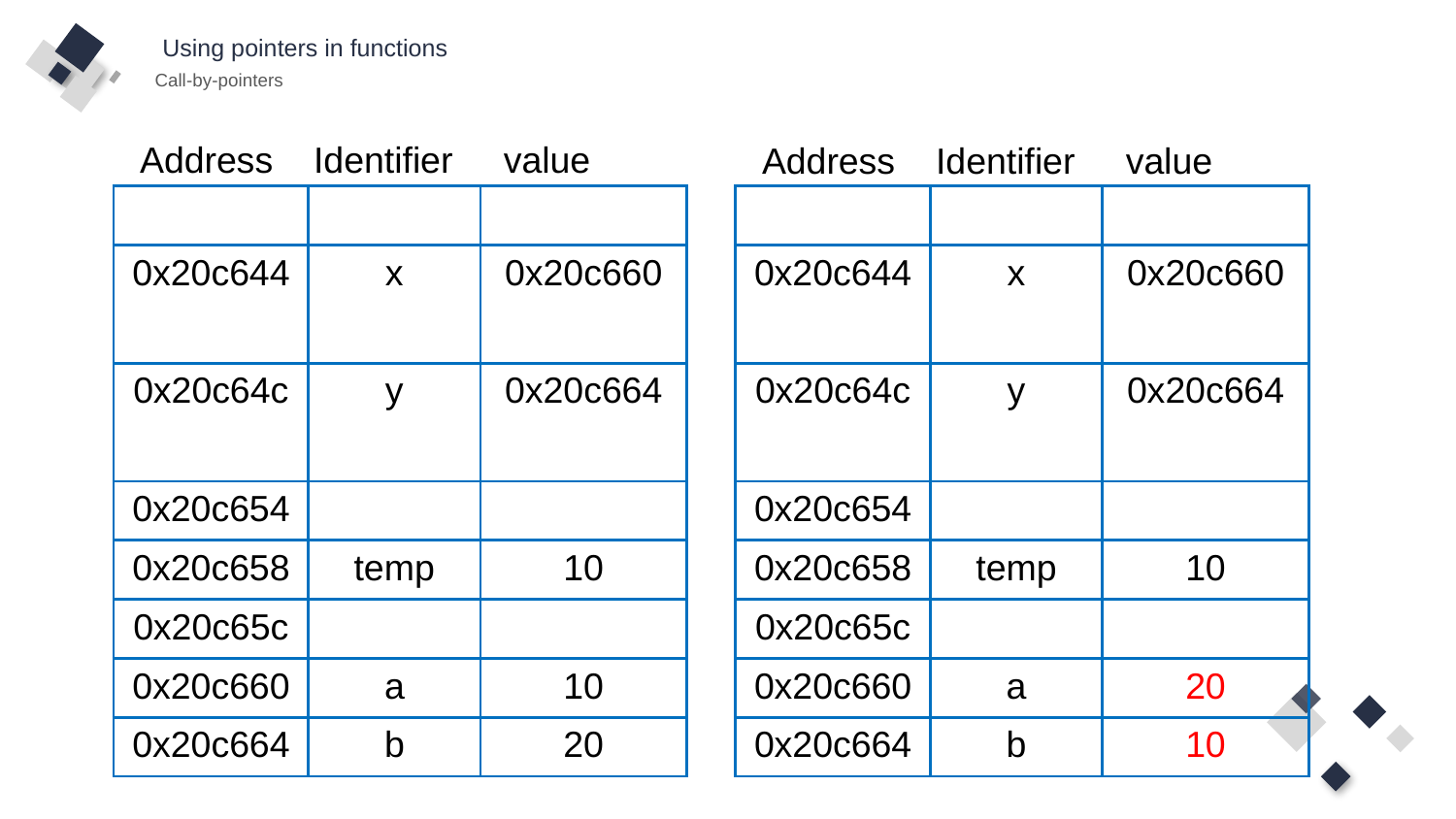

Using pointers in functions

Call-by-pointers
Address    Identifier     value
Address    Identifier     value

|  |  |  |
| --- | --- | --- |
| 0x20c644 | x | 0x20c660 |
| 0x20c64c | y | 0x20c664 |
| 0x20c654 |  |  |
| 0x20c658 | temp | 10 |
| 0x20c65c |  |  |
| 0x20c660 | a | 10 |
| 0x20c664 | b | 20 |
|  |  |  |
| --- | --- | --- |
| 0x20c644 | x | 0x20c660 |
| 0x20c64c | y | 0x20c664 |
| 0x20c654 |  |  |
| 0x20c658 | temp | 10 |
| 0x20c65c |  |  |
| 0x20c660 | a | 20 |
| 0x20c664 | b | 10 |
标题内	容
单击此处添加文字阐述，添加简短问题说明文字

标题内	容
单击此处添加文字阐述，添加简短问题说明文字